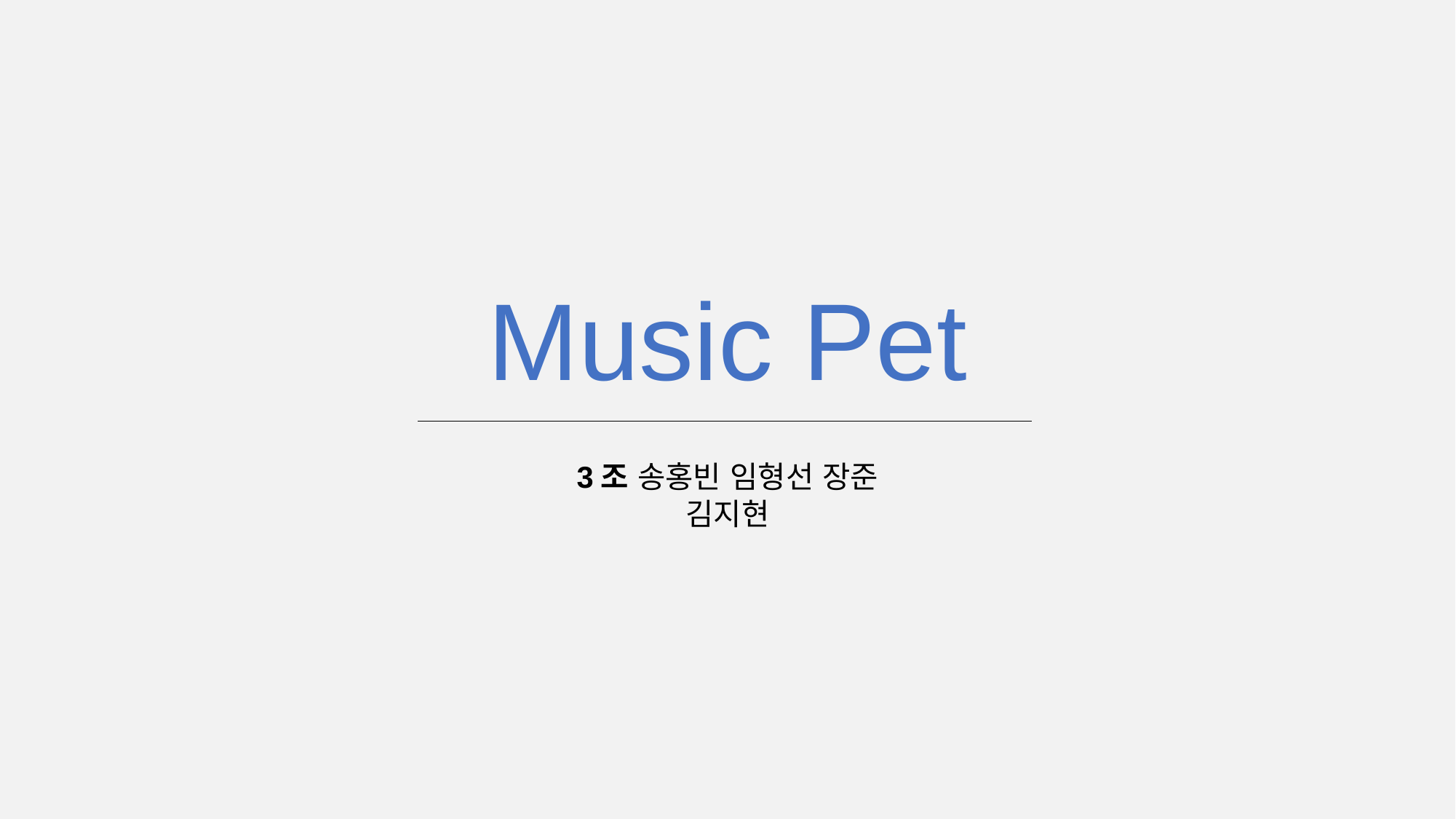

Music Pet
3조 송홍빈 임형선 장준 김지현